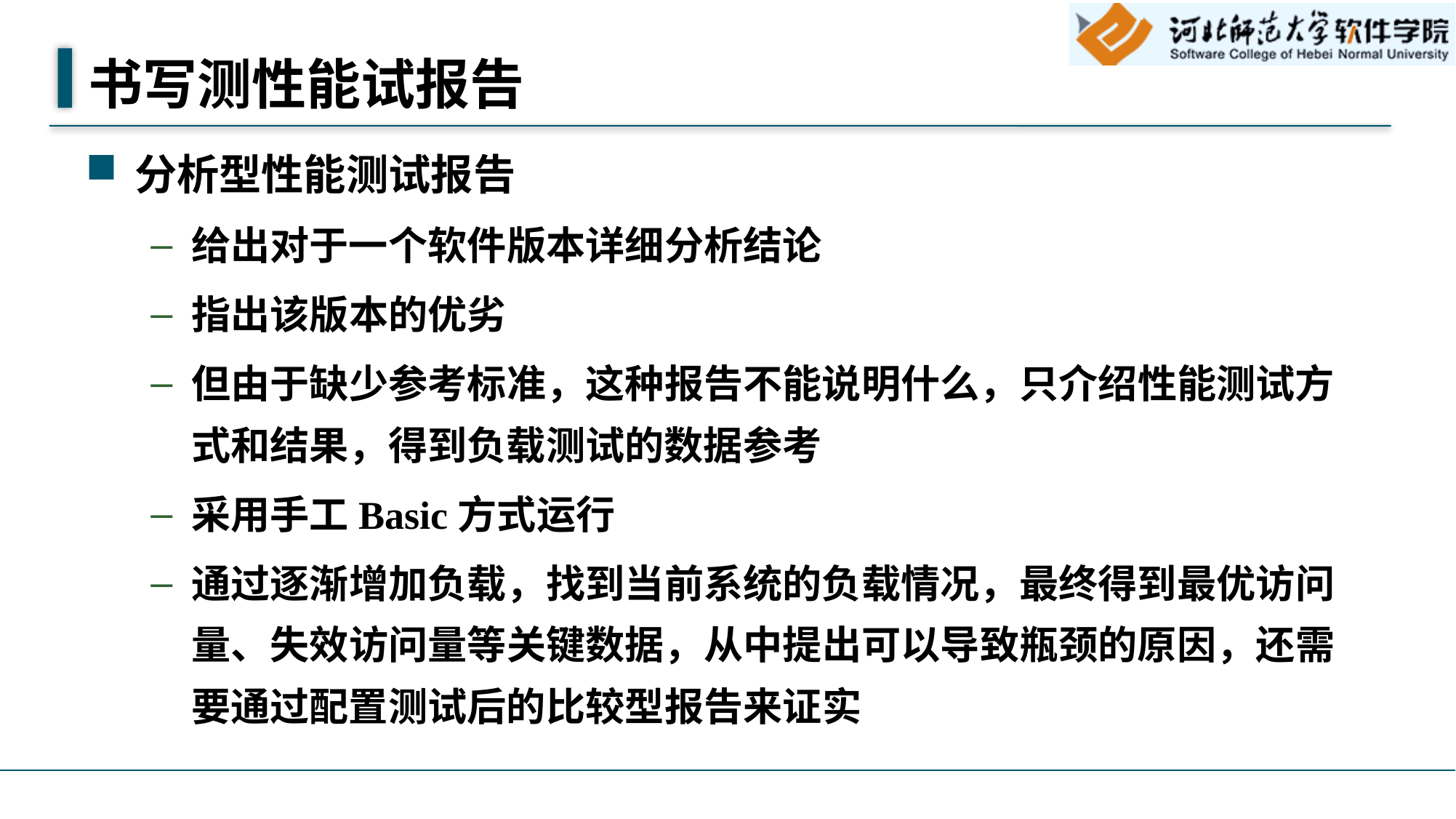

# 书写测性能试报告
分析型性能测试报告
给出对于一个软件版本详细分析结论
指出该版本的优劣
但由于缺少参考标准，这种报告不能说明什么，只介绍性能测试方式和结果，得到负载测试的数据参考
采用手工Basic方式运行
通过逐渐增加负载，找到当前系统的负载情况，最终得到最优访问量、失效访问量等关键数据，从中提出可以导致瓶颈的原因，还需要通过配置测试后的比较型报告来证实